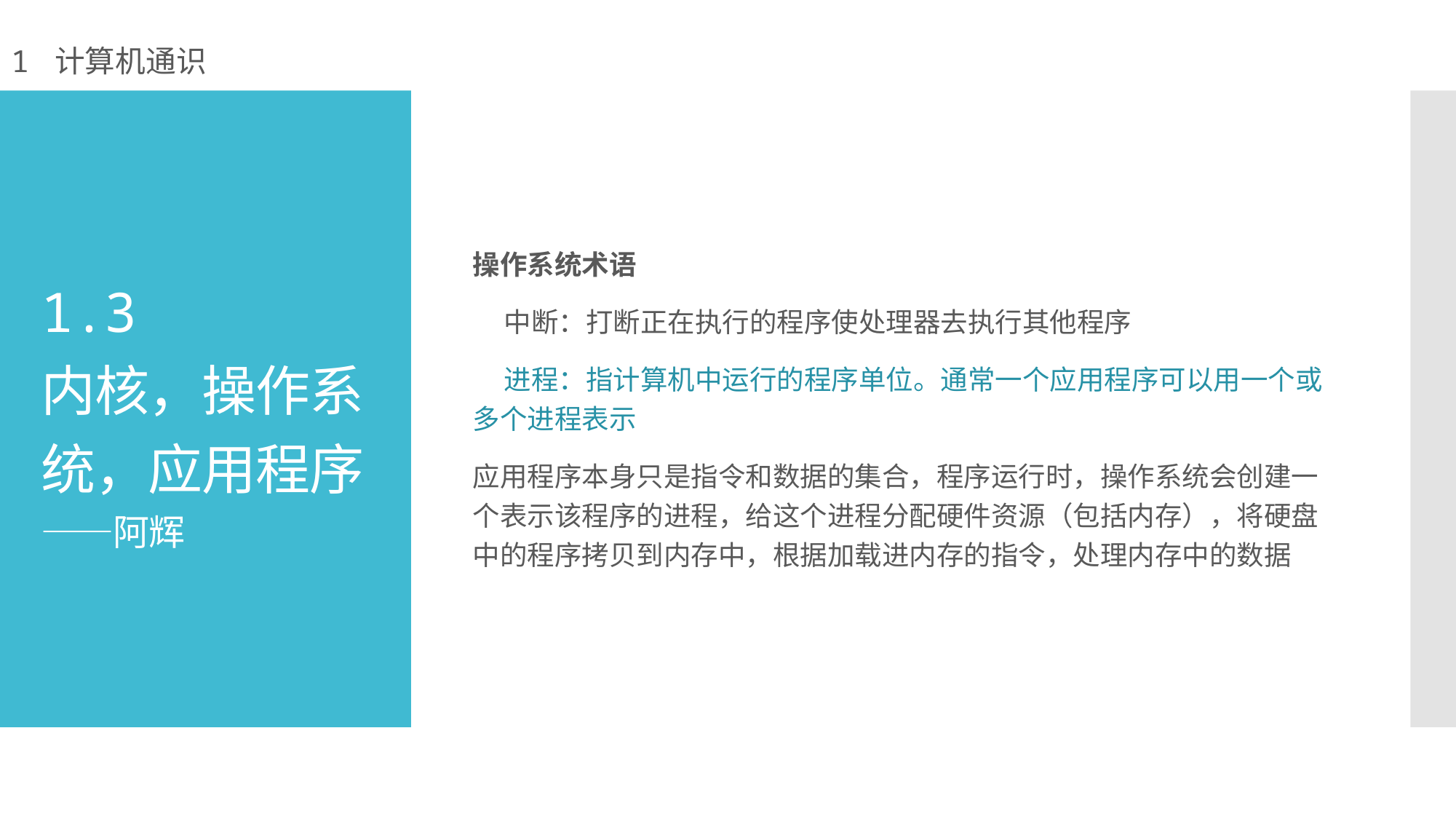

1 计算机通识
操作系统术语
    中断：打断正在执行的程序使处理器去执行其他程序
    进程：指计算机中运行的程序单位。通常一个应用程序可以用一个或多个进程表示
应用程序本身只是指令和数据的集合，程序运行时，操作系统会创建一个表示该程序的进程，给这个进程分配硬件资源（包括内存），将硬盘中的程序拷贝到内存中，根据加载进内存的指令，处理内存中的数据
# 1.3 内核，操作系统，应用程序 ——阿辉